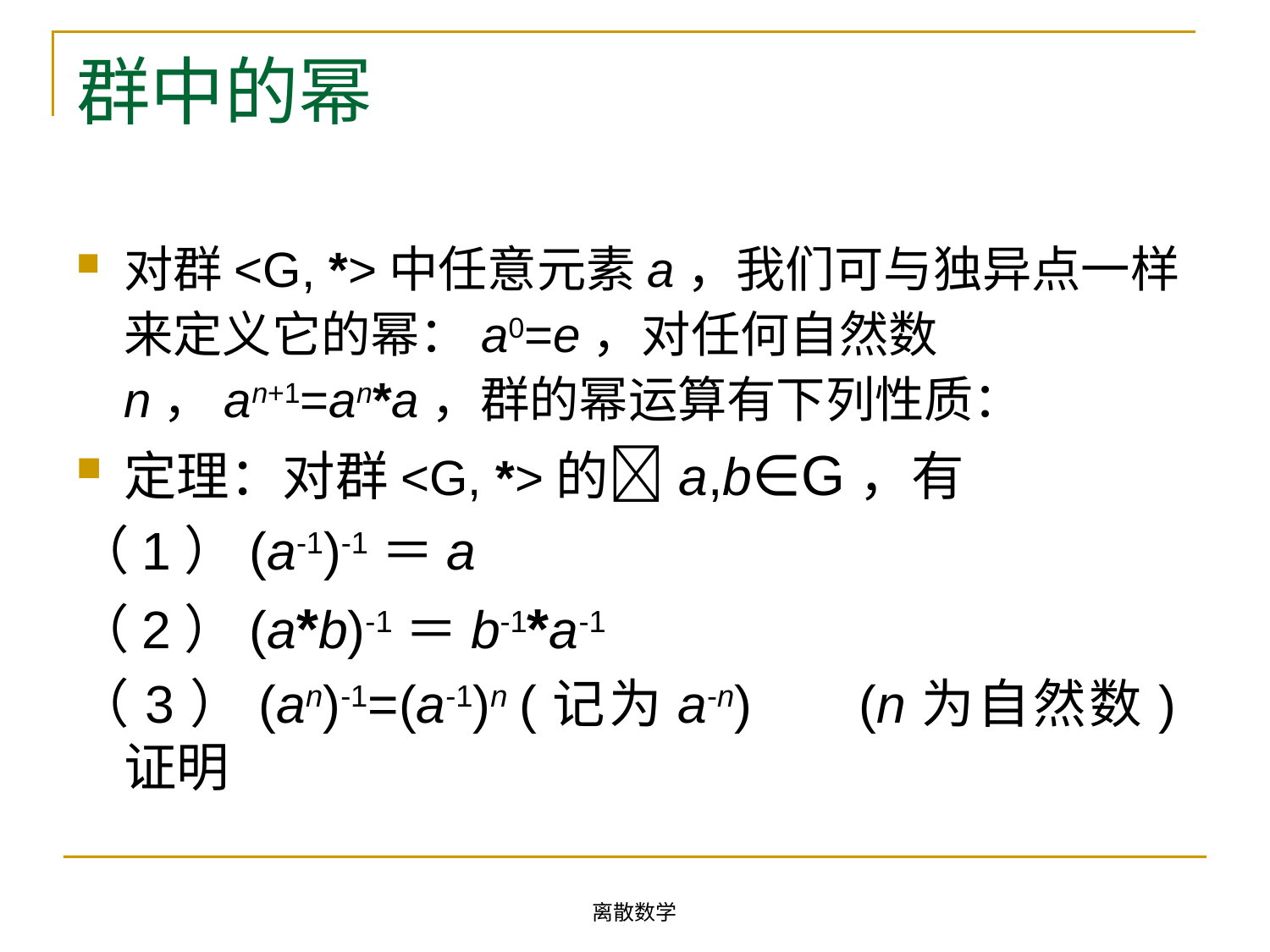

# 群中的幂
对群<G, *>中任意元素a，我们可与独异点一样来定义它的幂：a0=e，对任何自然数n，an+1=an*a，群的幂运算有下列性质：
定理：对群<G, *>的∀a,b∈G，有
（1）(a-1)-1＝a
（2）(a*b)-1＝b-1*a-1
（3）(an)-1=(a-1)n (记为a-n)      (n为自然数)  证明

65
离散数学